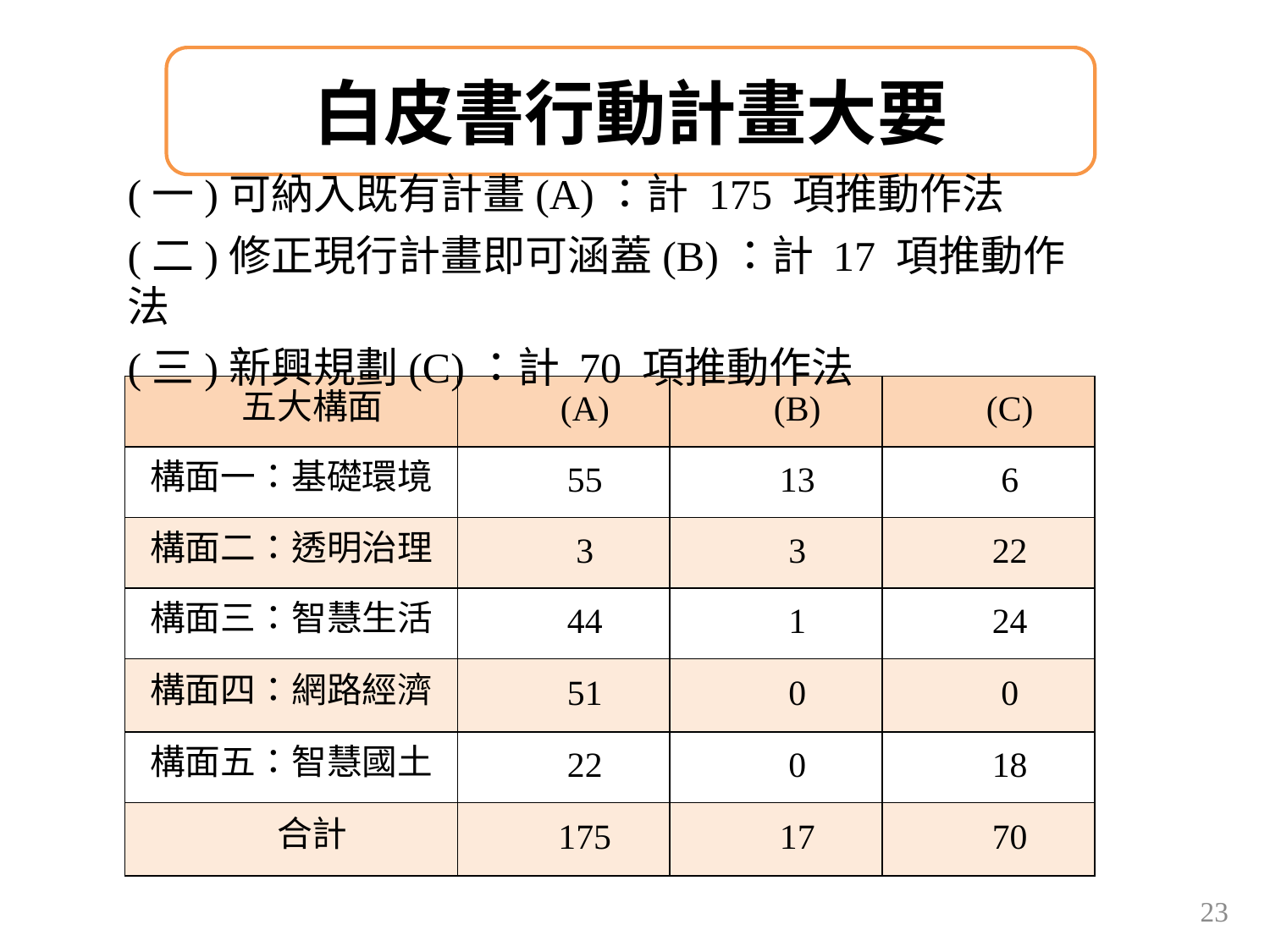

白皮書行動計畫大要
(一)可納入既有計畫(A)：計 175 項推動作法
(二)修正現行計畫即可涵蓋(B)：計 17 項推動作法
(三)新興規劃(C)：計 70 項推動作法
| 五大構面 | (A) | (B) | (C) |
| --- | --- | --- | --- |
| 構面一：基礎環境 | 55 | 13 | 6 |
| 構面二：透明治理 | 3 | 3 | 22 |
| 構面三：智慧生活 | 44 | 1 | 24 |
| 構面四：網路經濟 | 51 | 0 | 0 |
| 構面五：智慧國土 | 22 | 0 | 18 |
| 合計 | 175 | 17 | 70 |
23